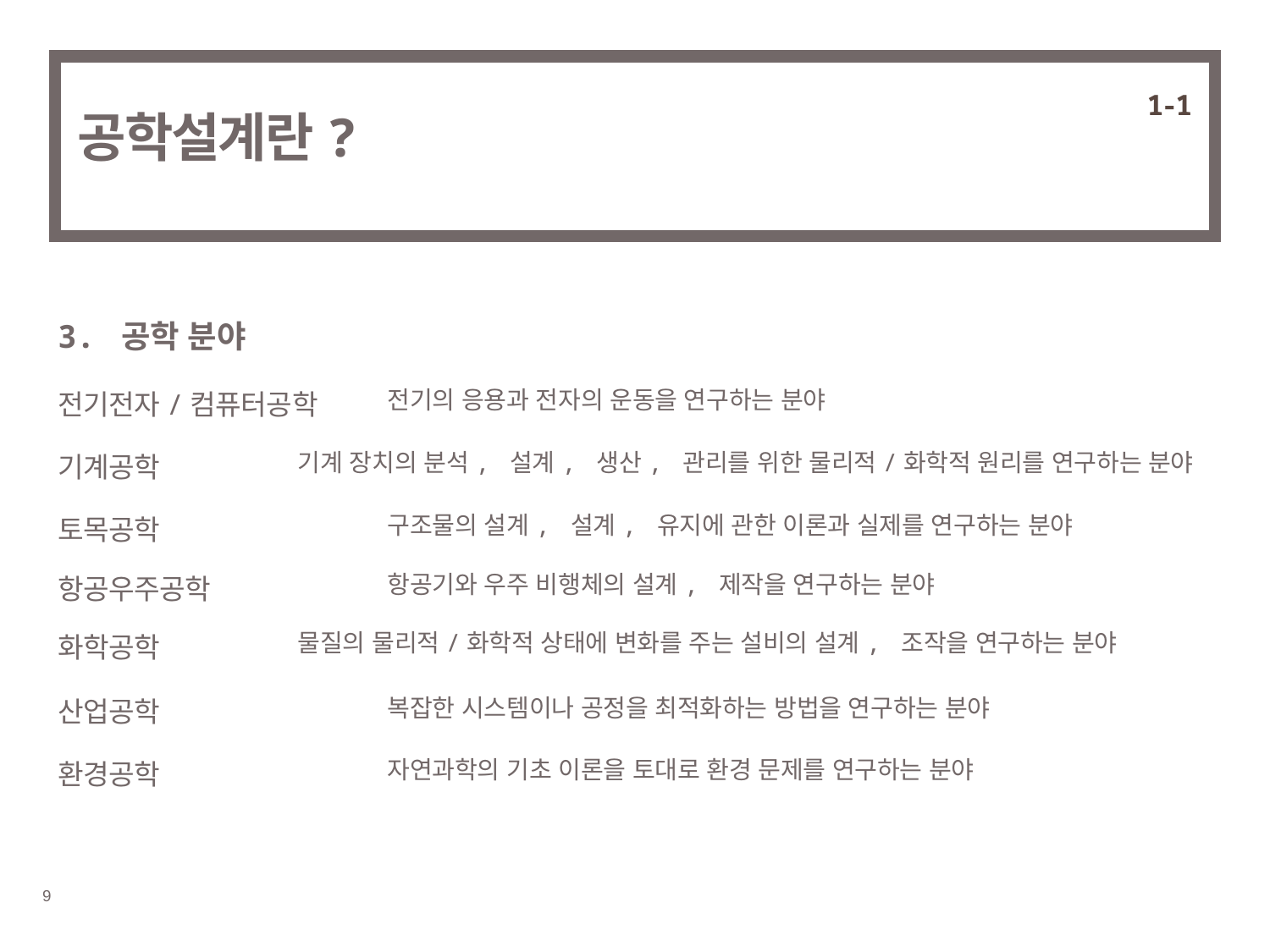

1-1

# 공학설계란?
3. 공학 분야
전기전자/컴퓨터공학
전기의 응용과 전자의 운동을 연구하는 분야
기계공학
기계 장치의 분석, 설계, 생산, 관리를 위한 물리적/화학적 원리를 연구하는 분야
토목공학
구조물의 설계, 설계, 유지에 관한 이론과 실제를 연구하는 분야
항공우주공학
항공기와 우주 비행체의 설계, 제작을 연구하는 분야
화학공학
물질의 물리적/화학적 상태에 변화를 주는 설비의 설계, 조작을 연구하는 분야
산업공학
복잡한 시스템이나 공정을 최적화하는 방법을 연구하는 분야
환경공학
자연과학의 기초 이론을 토대로 환경 문제를 연구하는 분야